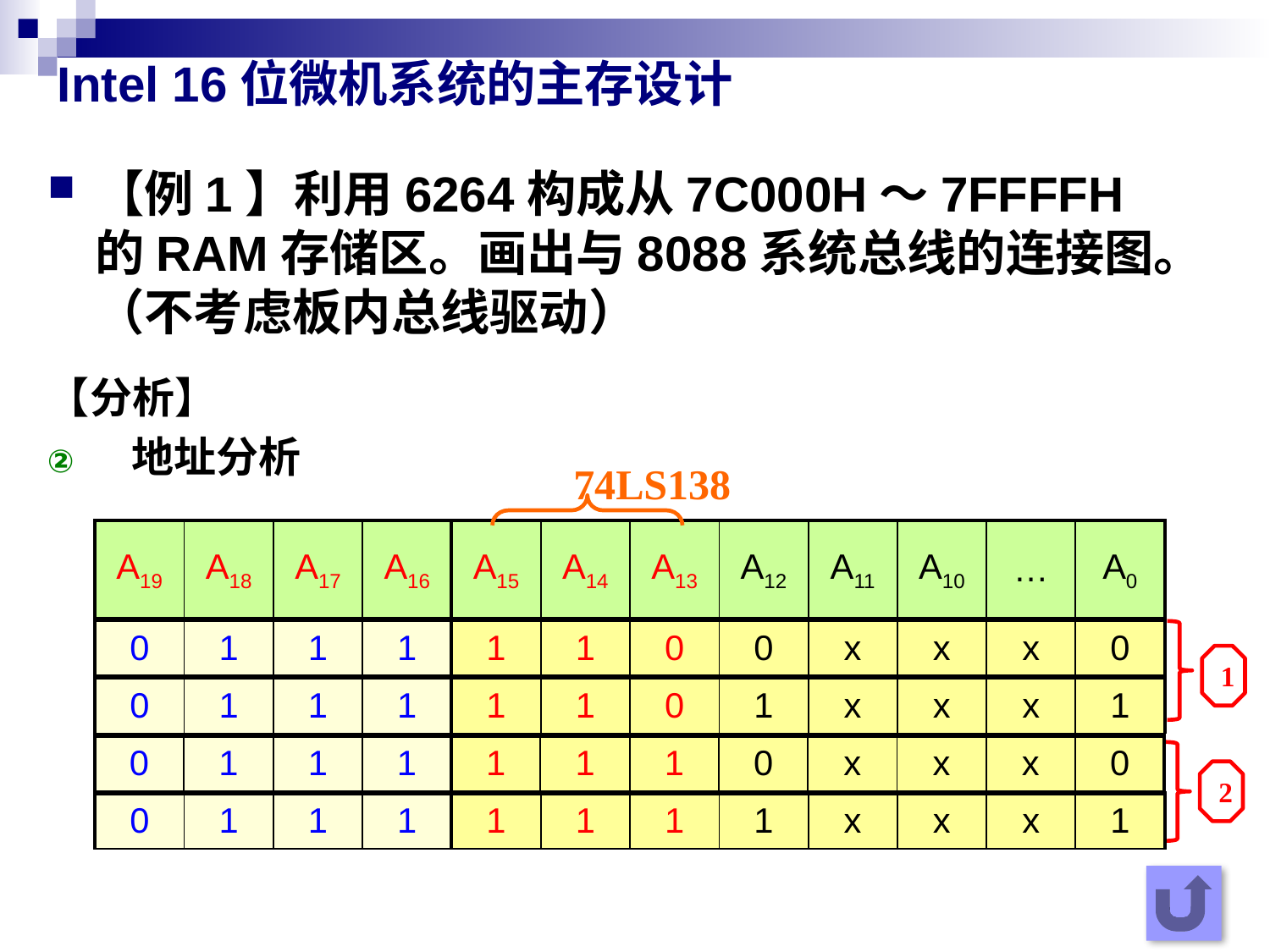

Intel 16位微机系统的主存设计
【例1】利用6264构成从7C000H～7FFFFH的RAM存储区。画出与8088系统总线的连接图。（不考虑板内总线驱动）
【分析】
地址分析

74LS138
| A19 | A18 | A17 | A16 | A15 | A14 | A13 | A12 | A11 | A10 | … | A0 |
| --- | --- | --- | --- | --- | --- | --- | --- | --- | --- | --- | --- |
| 0 | 1 | 1 | 1 | 1 | 1 | 0 | 0 | x | x | x | 0 |
| --- | --- | --- | --- | --- | --- | --- | --- | --- | --- | --- | --- |

1
| 0 | 1 | 1 | 1 | 1 | 1 | 0 | 1 | x | x | x | 1 |
| --- | --- | --- | --- | --- | --- | --- | --- | --- | --- | --- | --- |
| 0 | 1 | 1 | 1 | 1 | 1 | 1 | 0 | x | x | x | 0 |
| --- | --- | --- | --- | --- | --- | --- | --- | --- | --- | --- | --- |

2
| 0 | 1 | 1 | 1 | 1 | 1 | 1 | 1 | x | x | x | 1 |
| --- | --- | --- | --- | --- | --- | --- | --- | --- | --- | --- | --- |

14